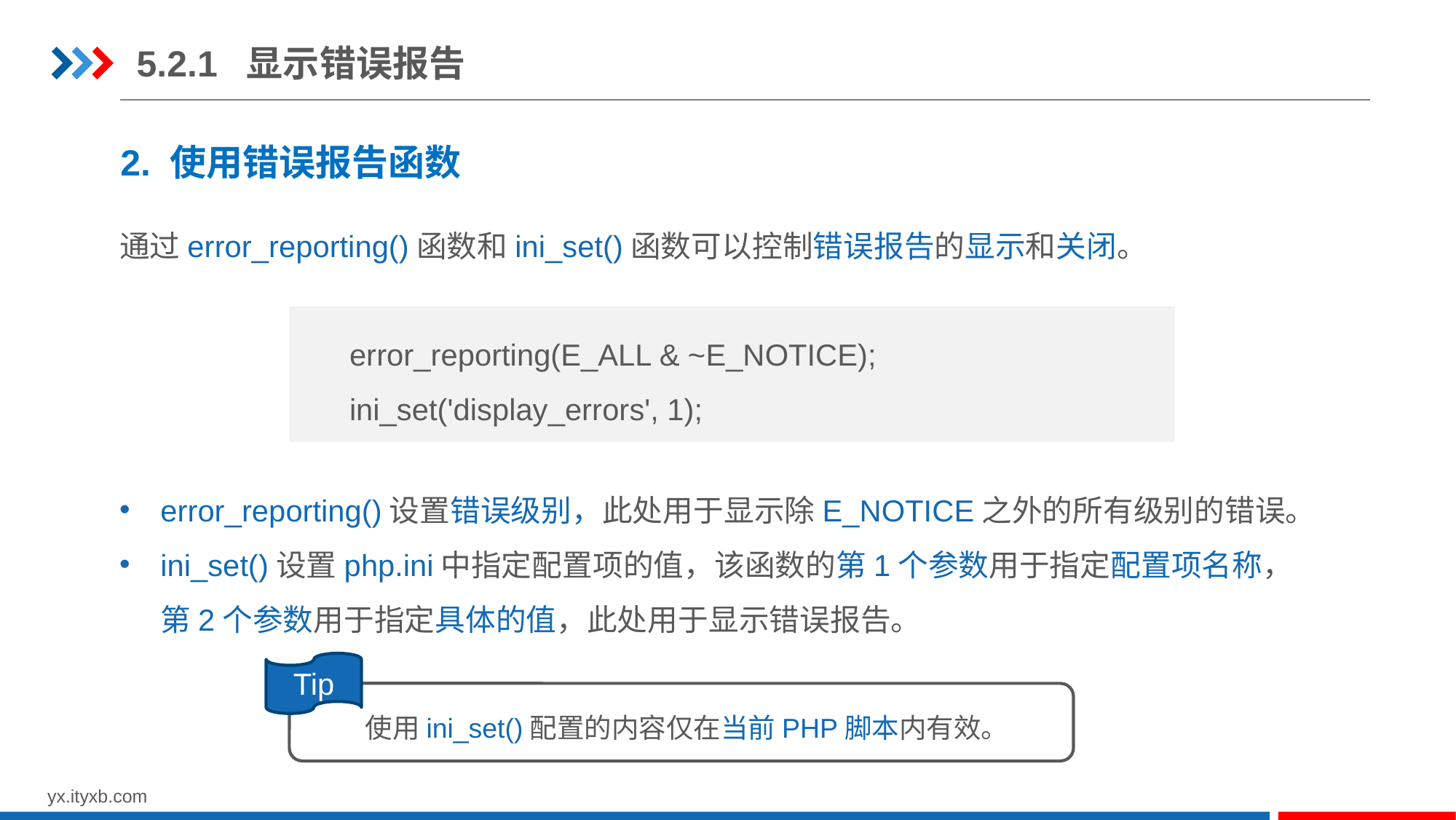

5.2.1  显示错误报告
2. 使用错误报告函数
通过error_reporting()函数和ini_set()函数可以控制错误报告的显示和关闭。

error_reporting()设置错误级别，此处用于显示除E_NOTICE之外的所有级别的错误。
ini_set()设置php.ini中指定配置项的值，该函数的第1个参数用于指定配置项名称，第2个参数用于指定具体的值，此处用于显示错误报告。

error_reporting(E_ALL & ~E_NOTICE);
ini_set('display_errors', 1);
Tip

使用ini_set()配置的内容仅在当前PHP脚本内有效。